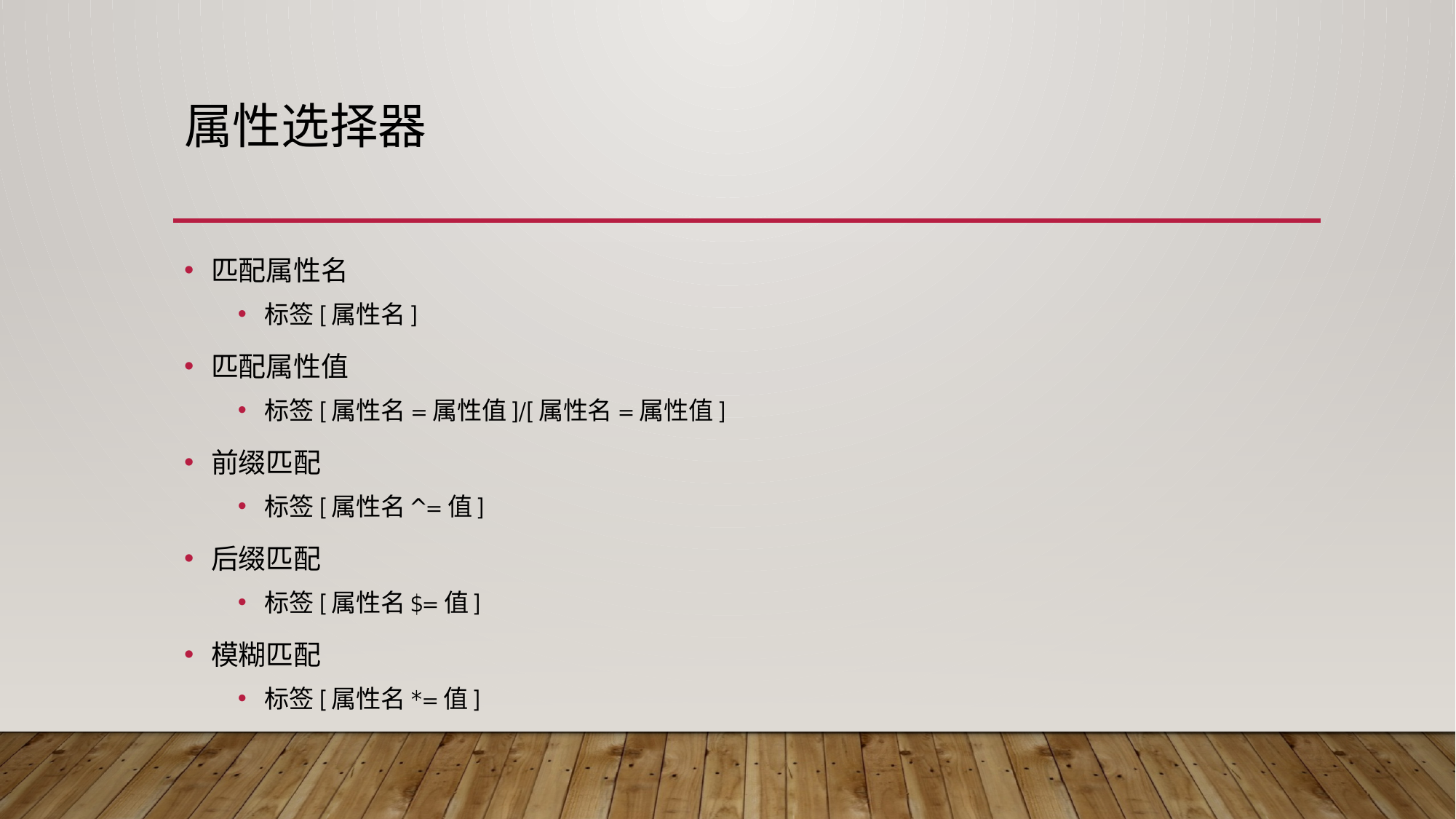

# 属性选择器
匹配属性名
标签[属性名]
匹配属性值
标签[属性名=属性值]/[属性名=属性值]
前缀匹配
标签[属性名^=值]
后缀匹配
标签[属性名$=值]
模糊匹配
标签[属性名*=值]